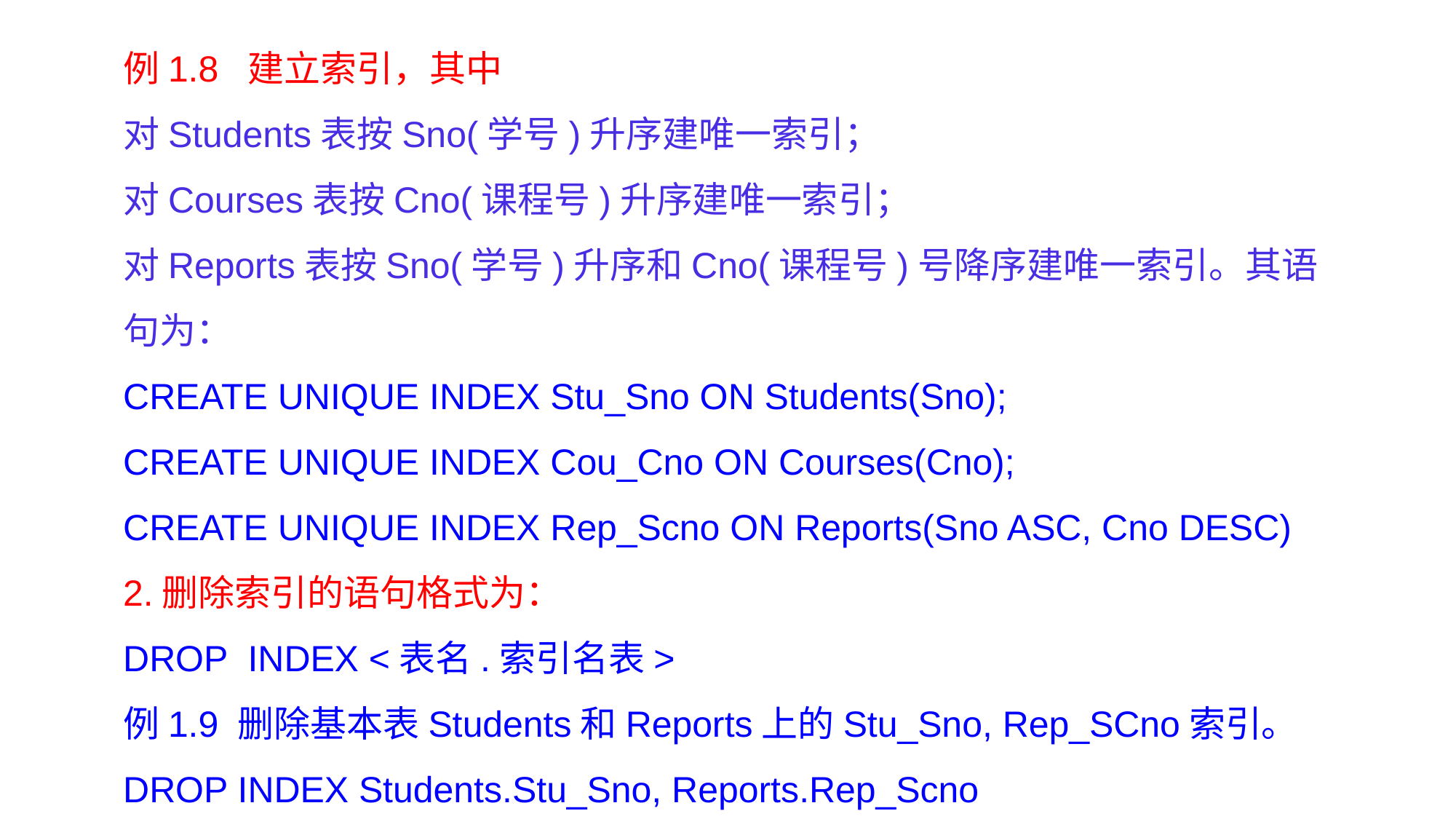

例1.8  建立索引，其中
对Students表按Sno(学号)升序建唯一索引；
对Courses表按Cno(课程号)升序建唯一索引；
对Reports表按Sno(学号)升序和Cno(课程号)号降序建唯一索引。其语句为：
CREATE UNIQUE INDEX Stu_Sno ON Students(Sno);
CREATE UNIQUE INDEX Cou_Cno ON Courses(Cno);
CREATE UNIQUE INDEX Rep_Scno ON Reports(Sno ASC, Cno DESC)
2.删除索引的语句格式为：
DROP  INDEX <表名.索引名表>
例1.9 删除基本表Students和Reports上的Stu_Sno, Rep_SCno索引。
DROP INDEX Students.Stu_Sno, Reports.Rep_Scno